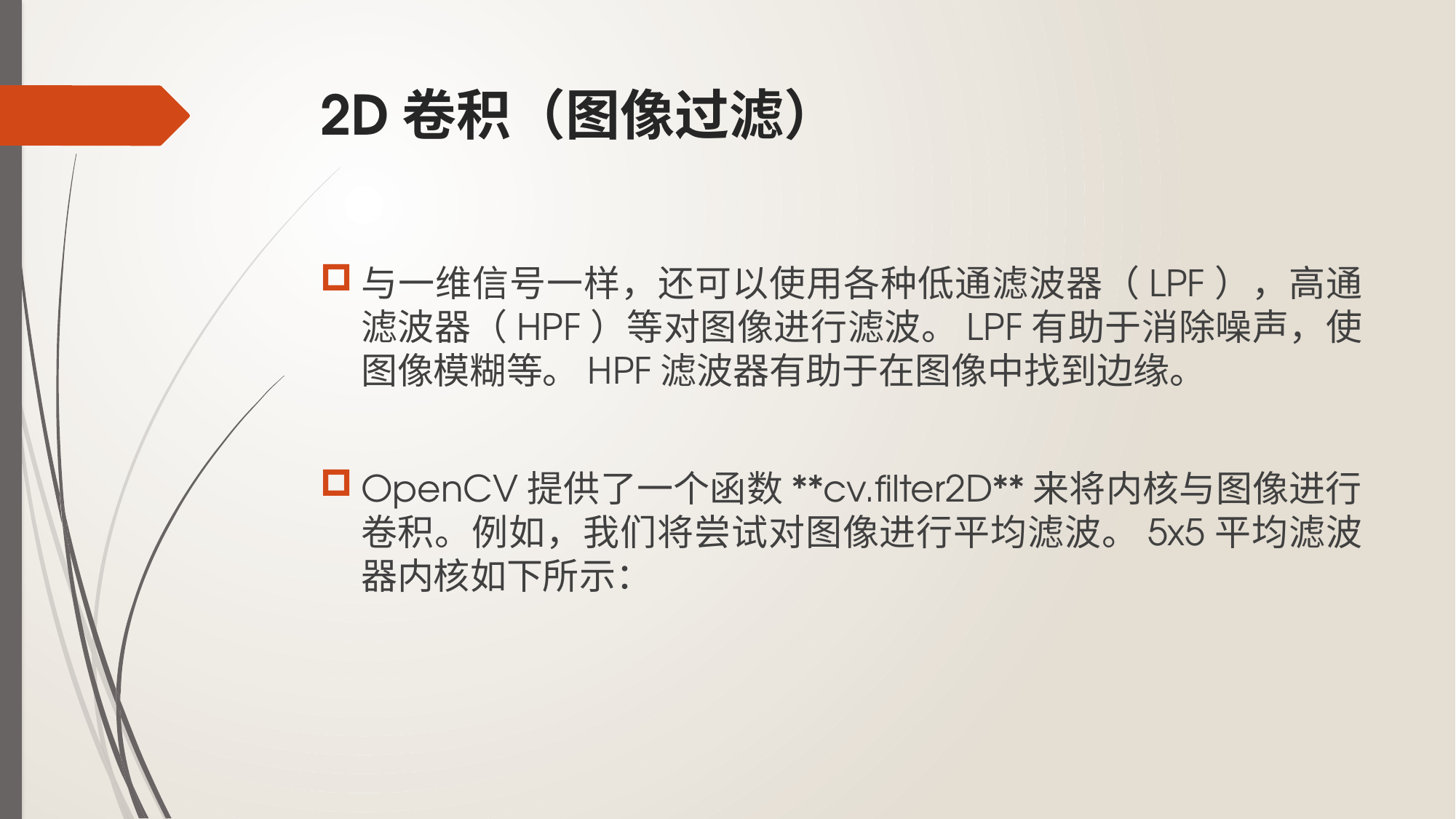

# 2D卷积（图像过滤）
与一维信号一样，还可以使用各种低通滤波器（LPF），高通滤波器（HPF）等对图像进行滤波。LPF有助于消除噪声，使图像模糊等。HPF滤波器有助于在图像中找到边缘。

OpenCV提供了一个函数**cv.filter2D**来将内核与图像进行卷积。例如，我们将尝试对图像进行平均滤波。5x5平均滤波器内核如下所示：